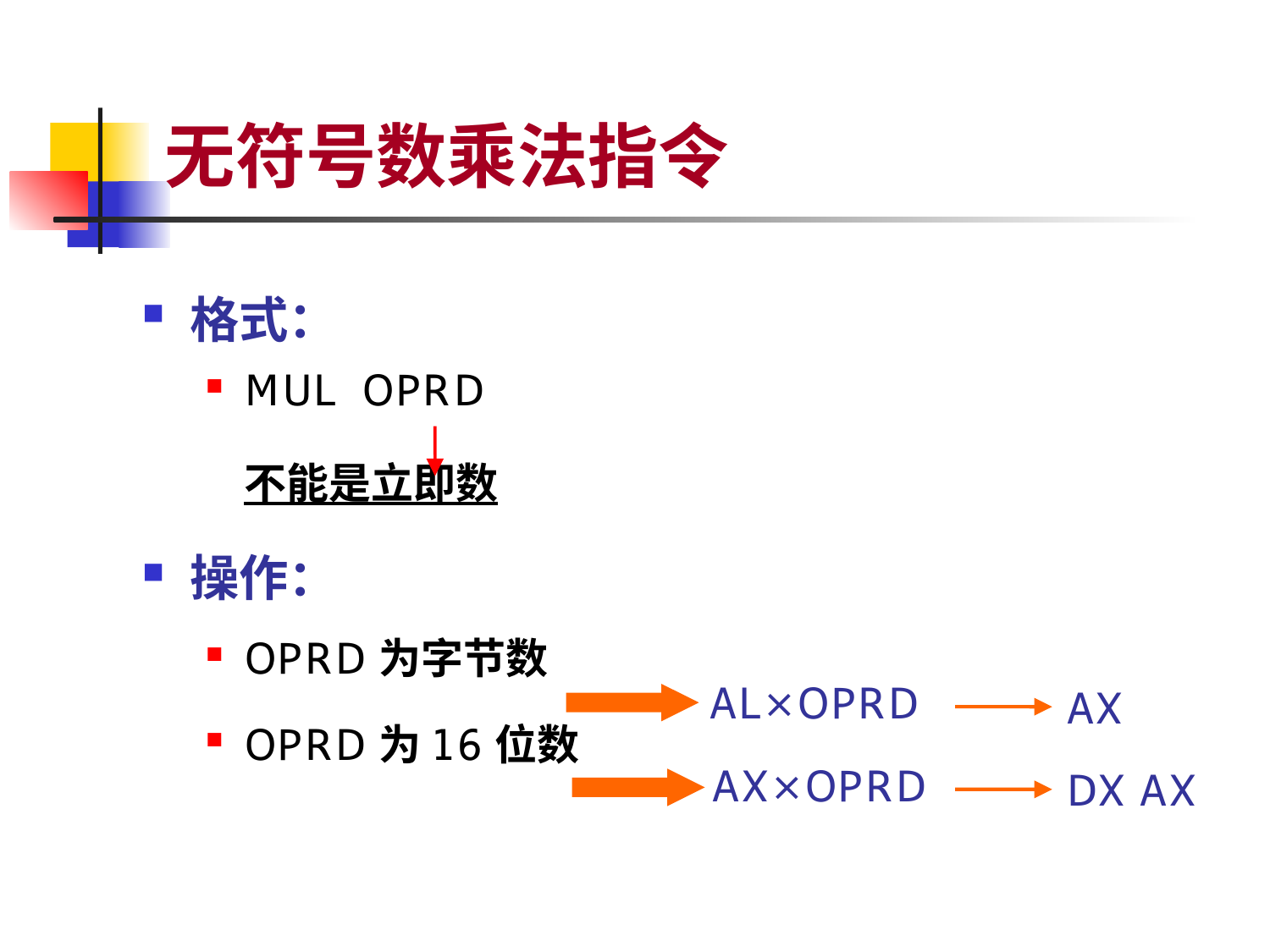

# 无符号数乘法指令
格式：
MUL  OPRD
        不能是立即数
操作：
OPRD为字节数
OPRD为16位数

 AL×OPRD
AX

AX×OPRD
DX AX

107